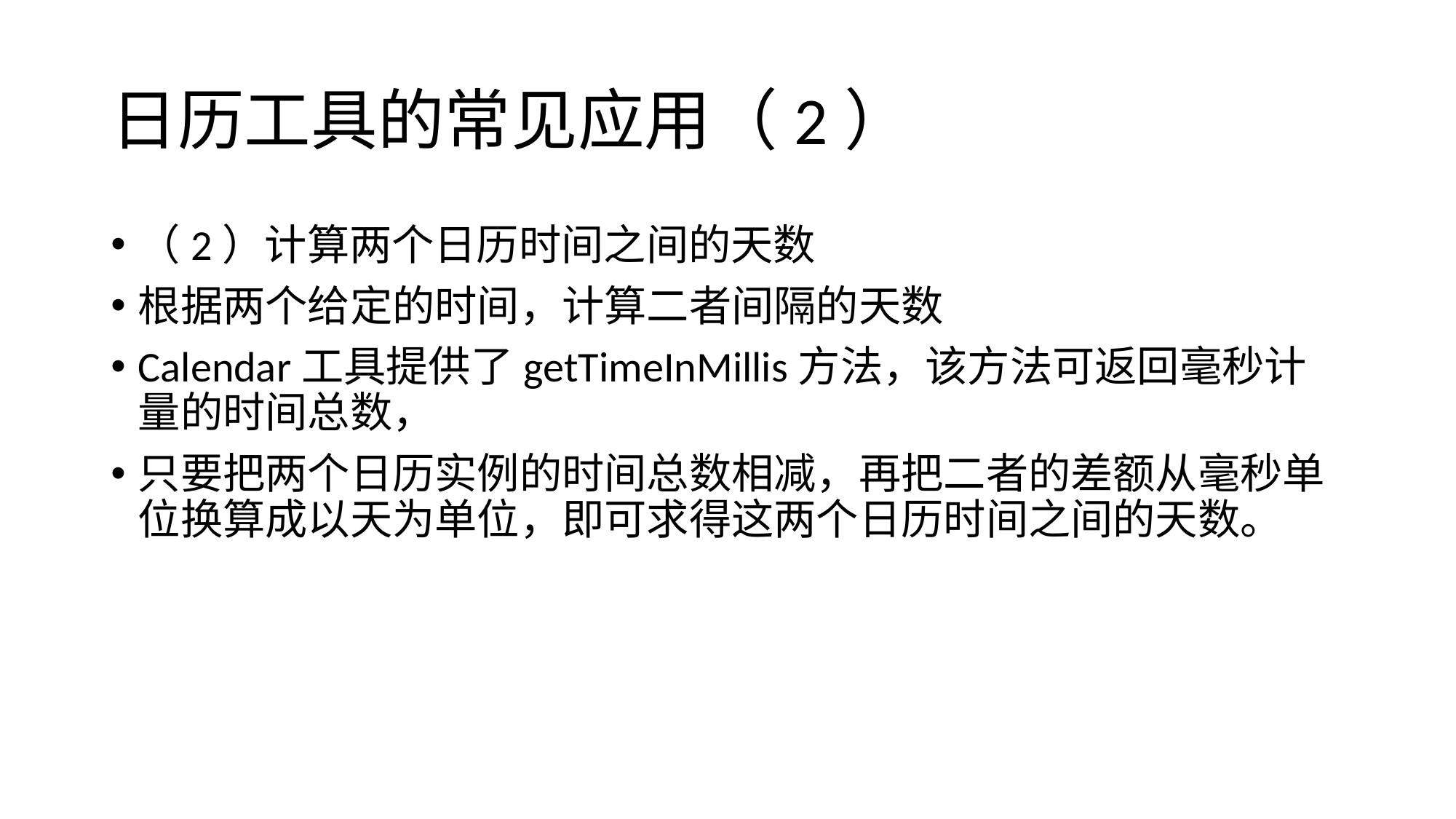

# 日历工具的常见应用（2）
（2）计算两个日历时间之间的天数
根据两个给定的时间，计算二者间隔的天数
Calendar工具提供了getTimeInMillis方法，该方法可返回毫秒计量的时间总数，
只要把两个日历实例的时间总数相减，再把二者的差额从毫秒单位换算成以天为单位，即可求得这两个日历时间之间的天数。